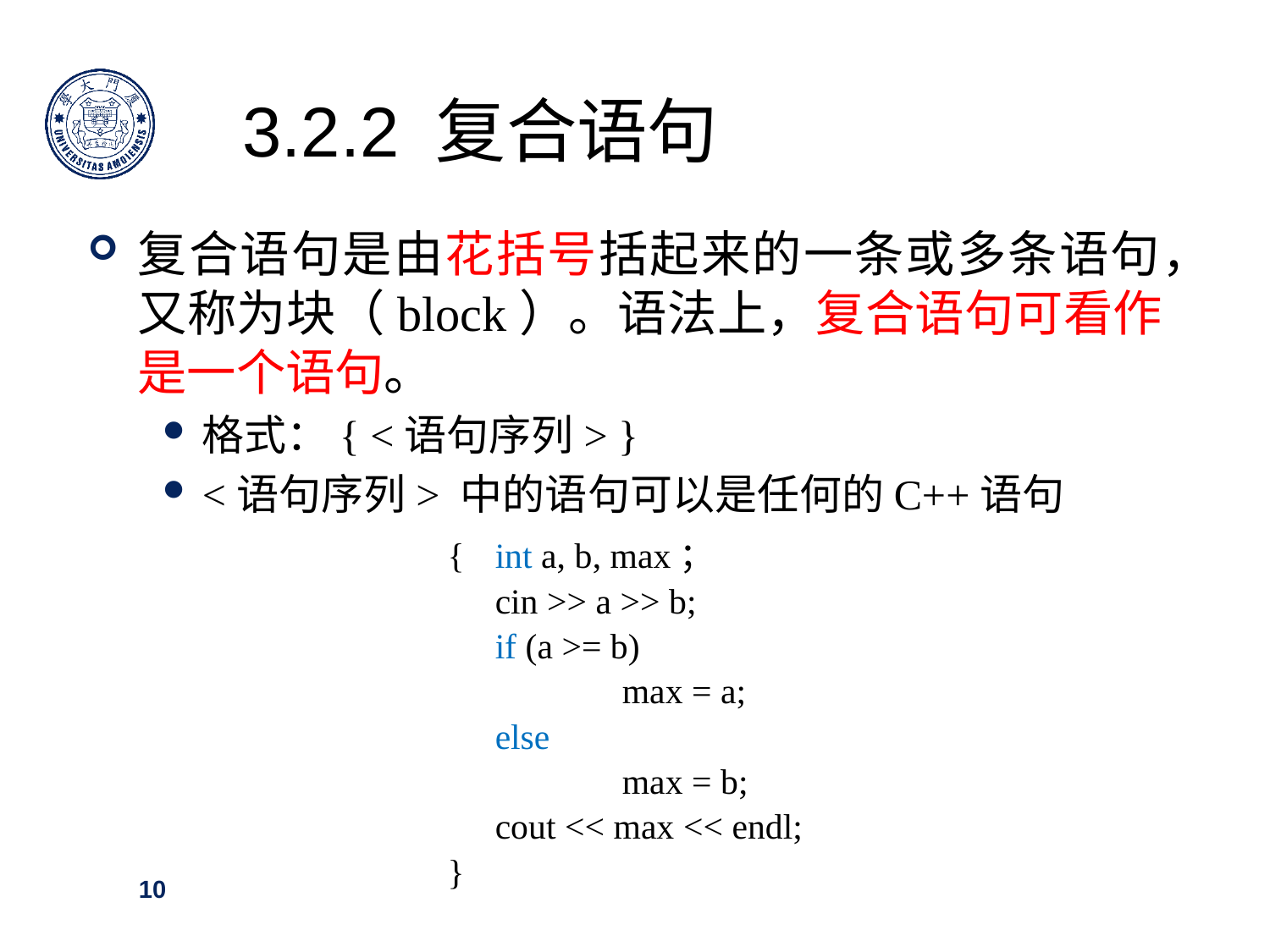

# 3.2.2 复合语句
复合语句是由花括号括起来的一条或多条语句，又称为块（block）。语法上，复合语句可看作是一个语句。
格式：{ <语句序列> }
<语句序列> 中的语句可以是任何的C++语句
{	int a, b, max；
	cin >> a >> b;
	if (a >= b)
		max = a;
	else
		max = b;
	cout << max << endl;
}
10